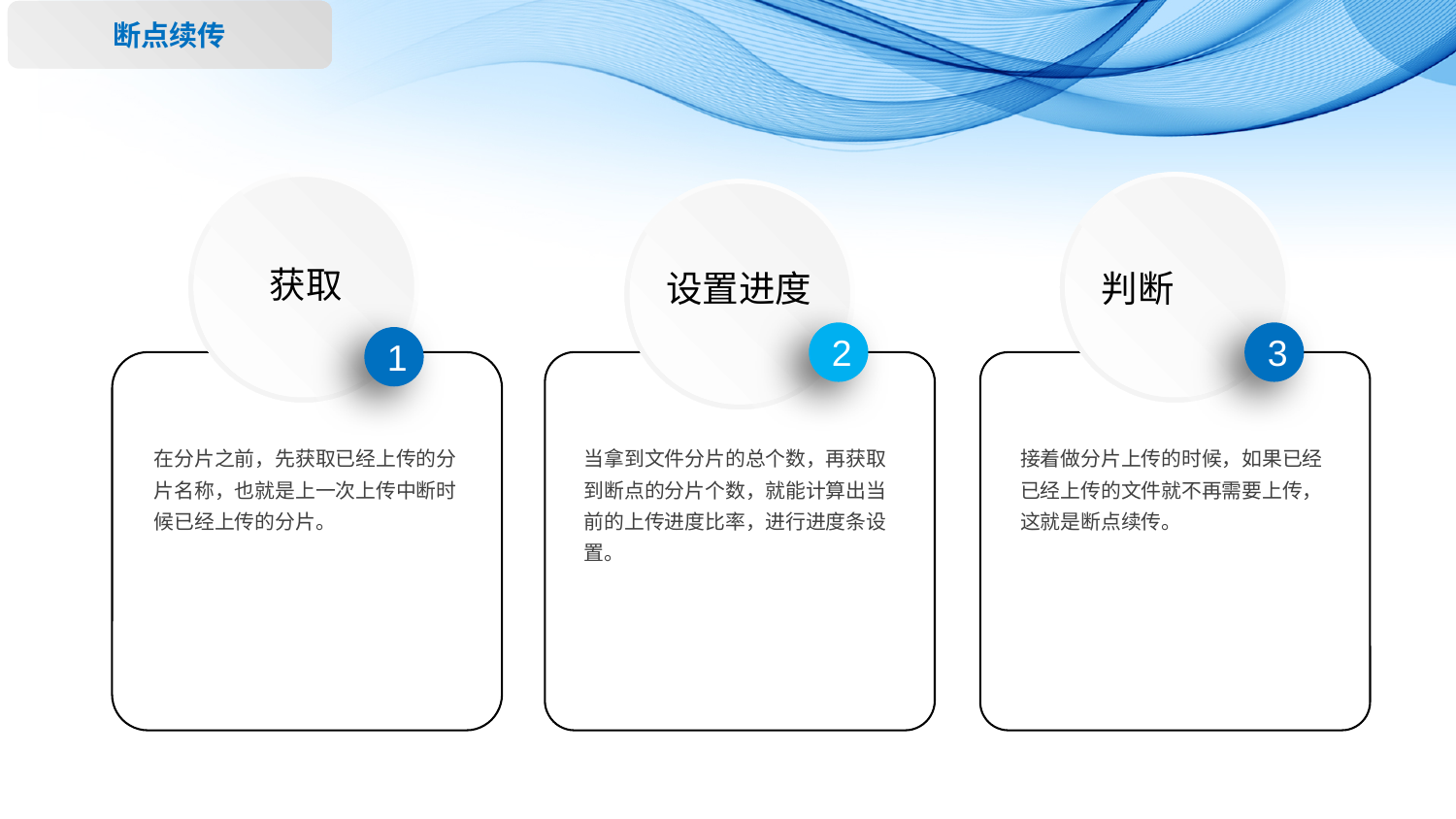

断点续传

获取
设置进度
判断
2
3
1

在分片之前，先获取已经上传的分片名称，也就是上一次上传中断时候已经上传的分片。
当拿到文件分片的总个数，再获取到断点的分片个数，就能计算出当前的上传进度比率，进行进度条设置。
接着做分片上传的时候，如果已经已经上传的文件就不再需要上传，这就是断点续传。